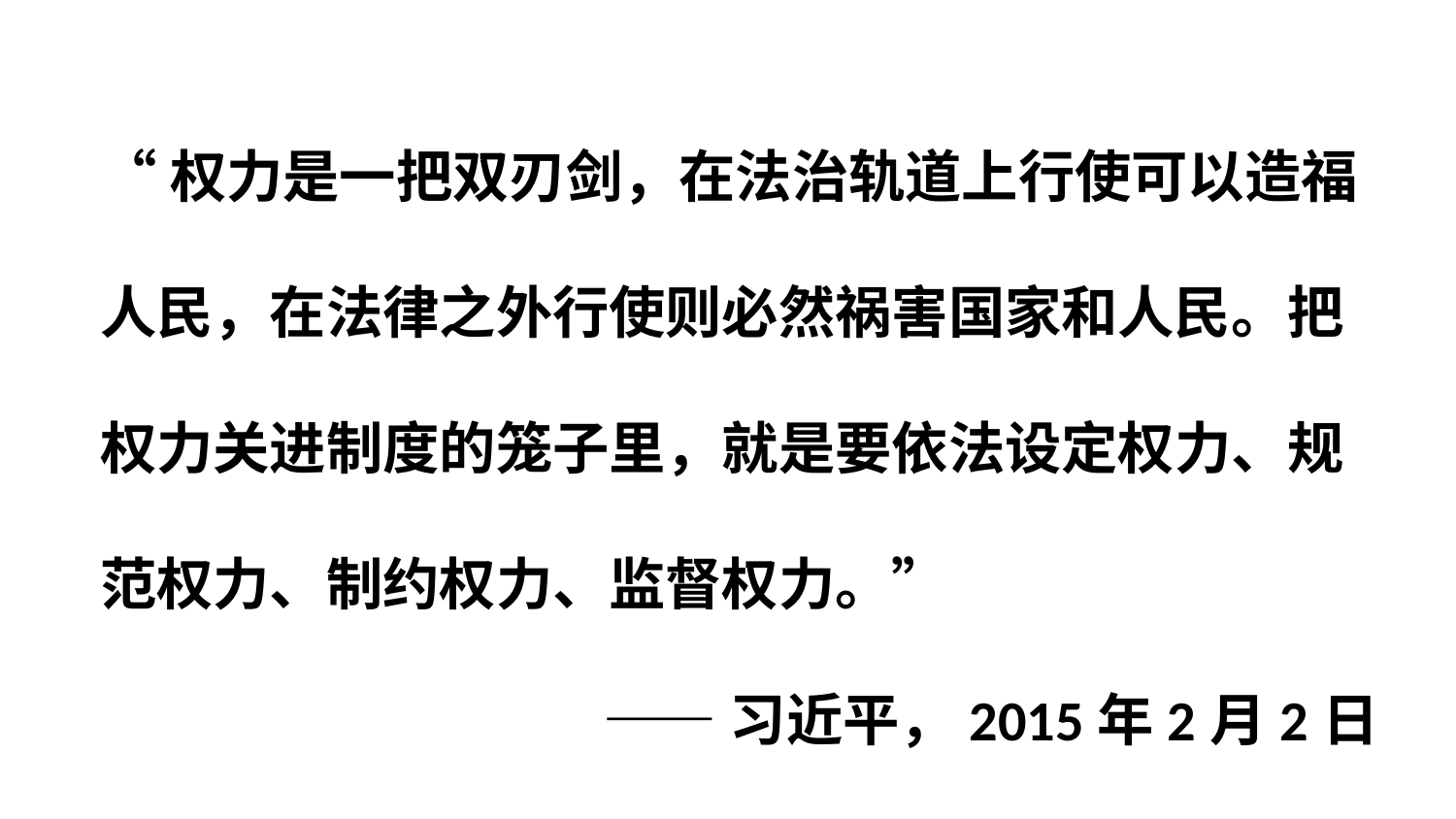

“权力是一把双刃剑，在法治轨道上行使可以造福人民，在法律之外行使则必然祸害国家和人民。把权力关进制度的笼子里，就是要依法设定权力、规范权力、制约权力、监督权力。”
——习近平，2015年2月2日